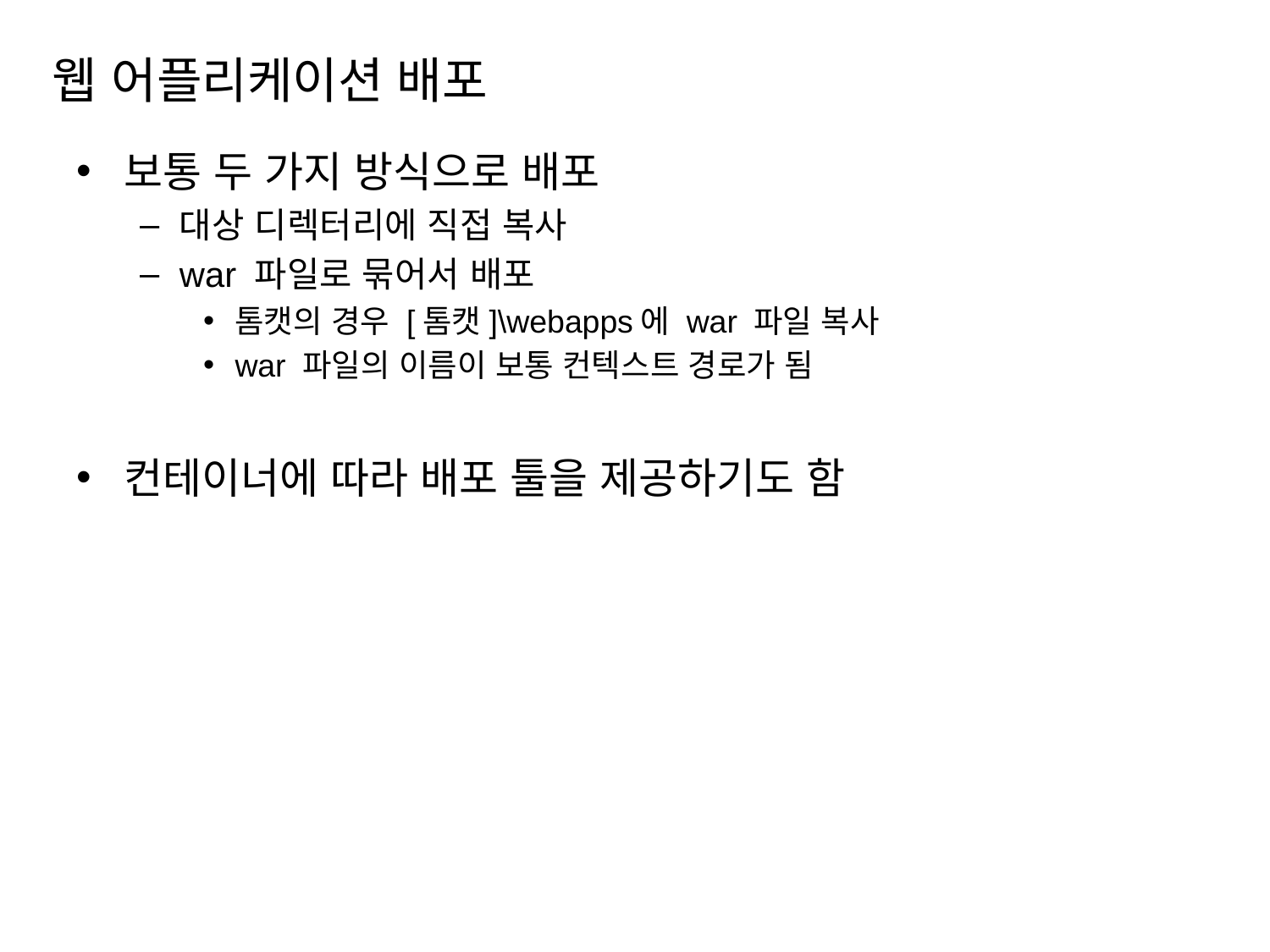

# 웹 어플리케이션 배포
보통 두 가지 방식으로 배포
대상 디렉터리에 직접 복사
war 파일로 묶어서 배포
톰캣의 경우 [톰캣]\webapps에 war 파일 복사
war 파일의 이름이 보통 컨텍스트 경로가 됨

컨테이너에 따라 배포 툴을 제공하기도 함